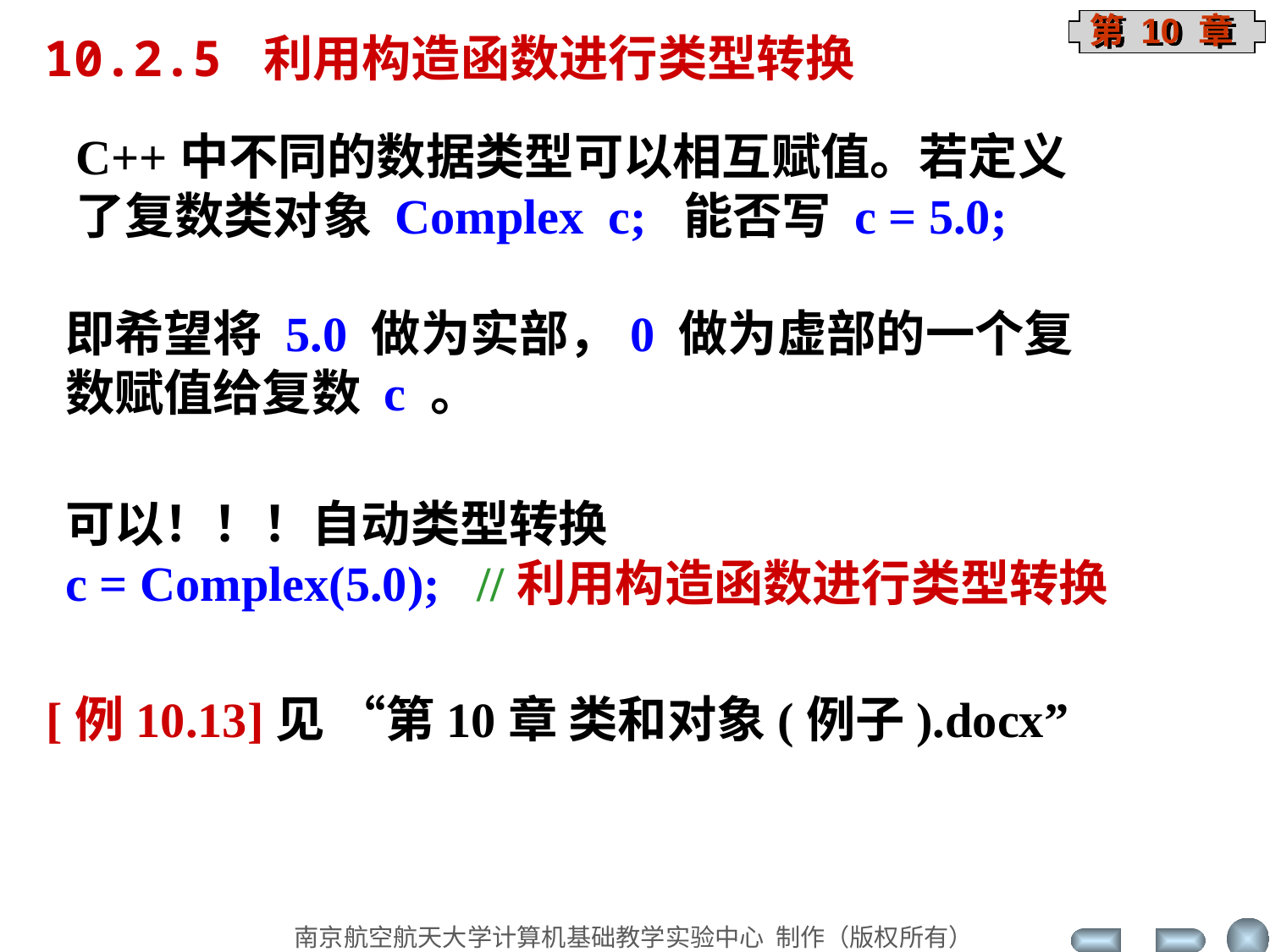

10.2.5 利用构造函数进行类型转换
C++中不同的数据类型可以相互赋值。若定义了复数类对象 Complex  c;  能否写 c = 5.0;
即希望将 5.0 做为实部，0 做为虚部的一个复数赋值给复数 c 。
可以！！！自动类型转换
c = Complex(5.0);   //利用构造函数进行类型转换
[例10.13]见 “第10章 类和对象(例子).docx”